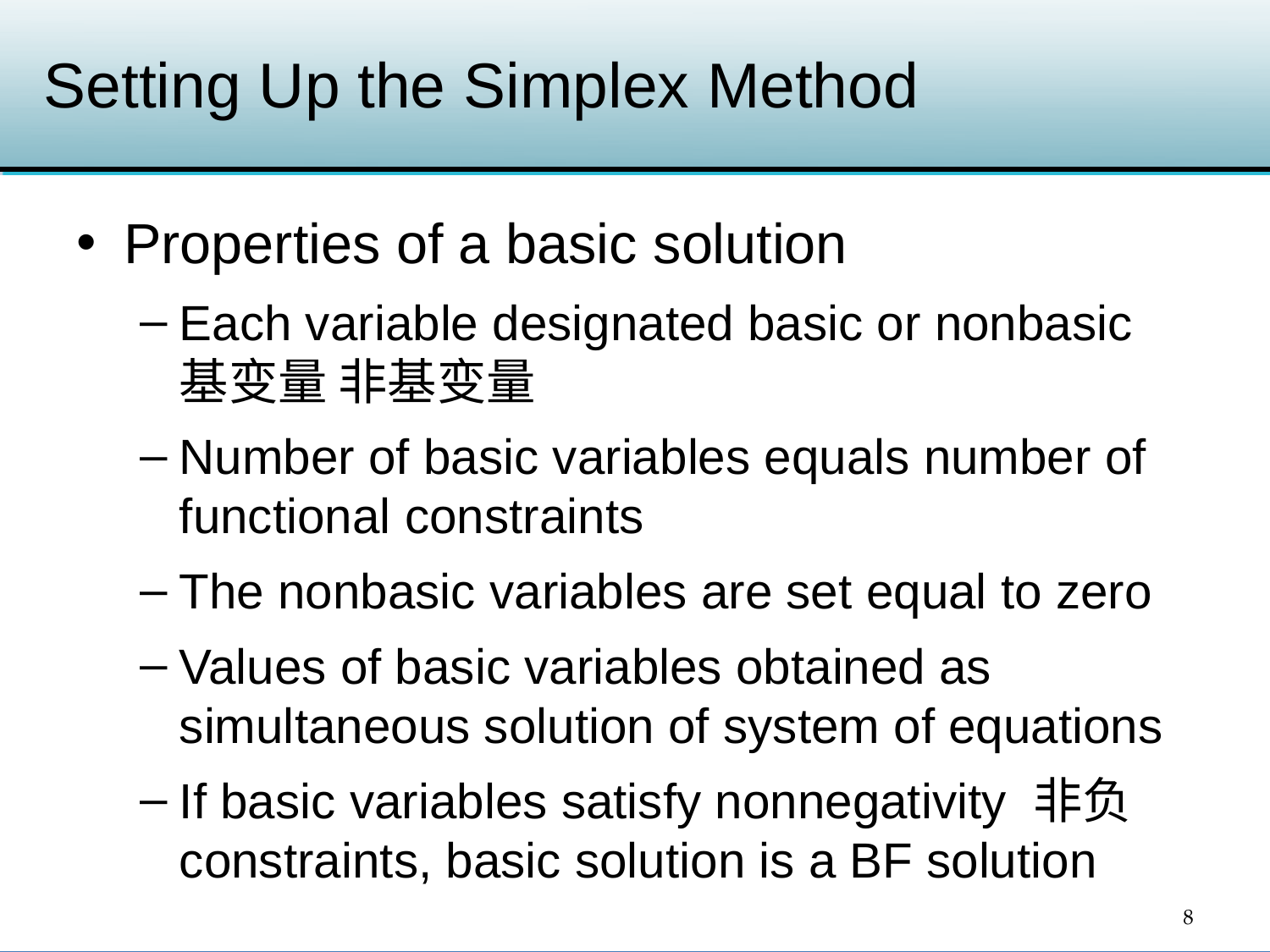

# Setting Up the Simplex Method
Properties of a basic solution
Each variable designated basic or nonbasic 基变量 非基变量
Number of basic variables equals number of functional constraints
The nonbasic variables are set equal to zero
Values of basic variables obtained as simultaneous solution of system of equations
If basic variables satisfy nonnegativity 非负constraints, basic solution is a BF solution
8